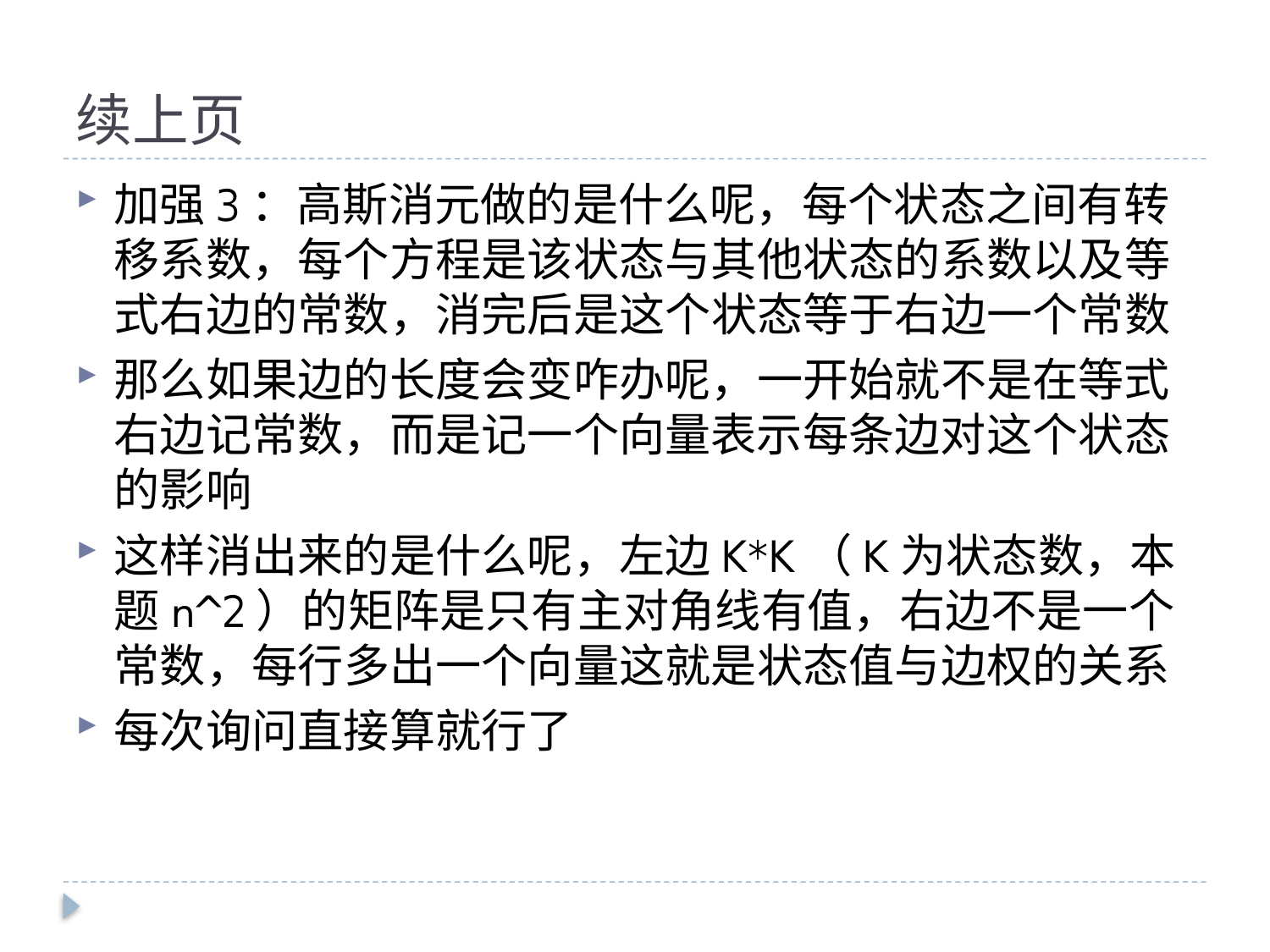

# 续上页
加强3：高斯消元做的是什么呢，每个状态之间有转移系数，每个方程是该状态与其他状态的系数以及等式右边的常数，消完后是这个状态等于右边一个常数
那么如果边的长度会变咋办呢，一开始就不是在等式右边记常数，而是记一个向量表示每条边对这个状态的影响
这样消出来的是什么呢，左边K*K（K为状态数，本题n^2）的矩阵是只有主对角线有值，右边不是一个常数，每行多出一个向量这就是状态值与边权的关系
每次询问直接算就行了